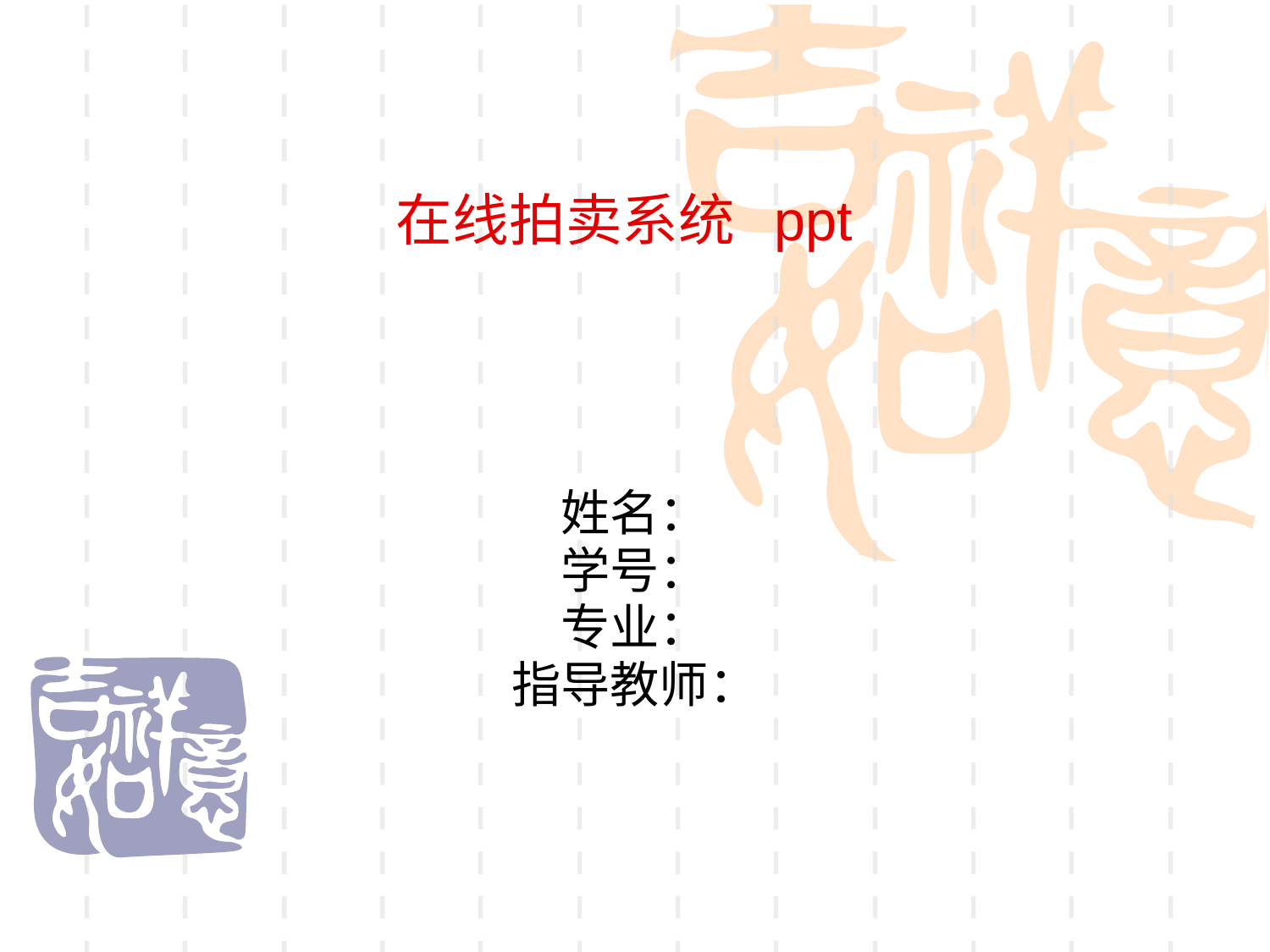

# 在线拍卖系统  ppt
姓名：
学号：
专业：
指导教师：